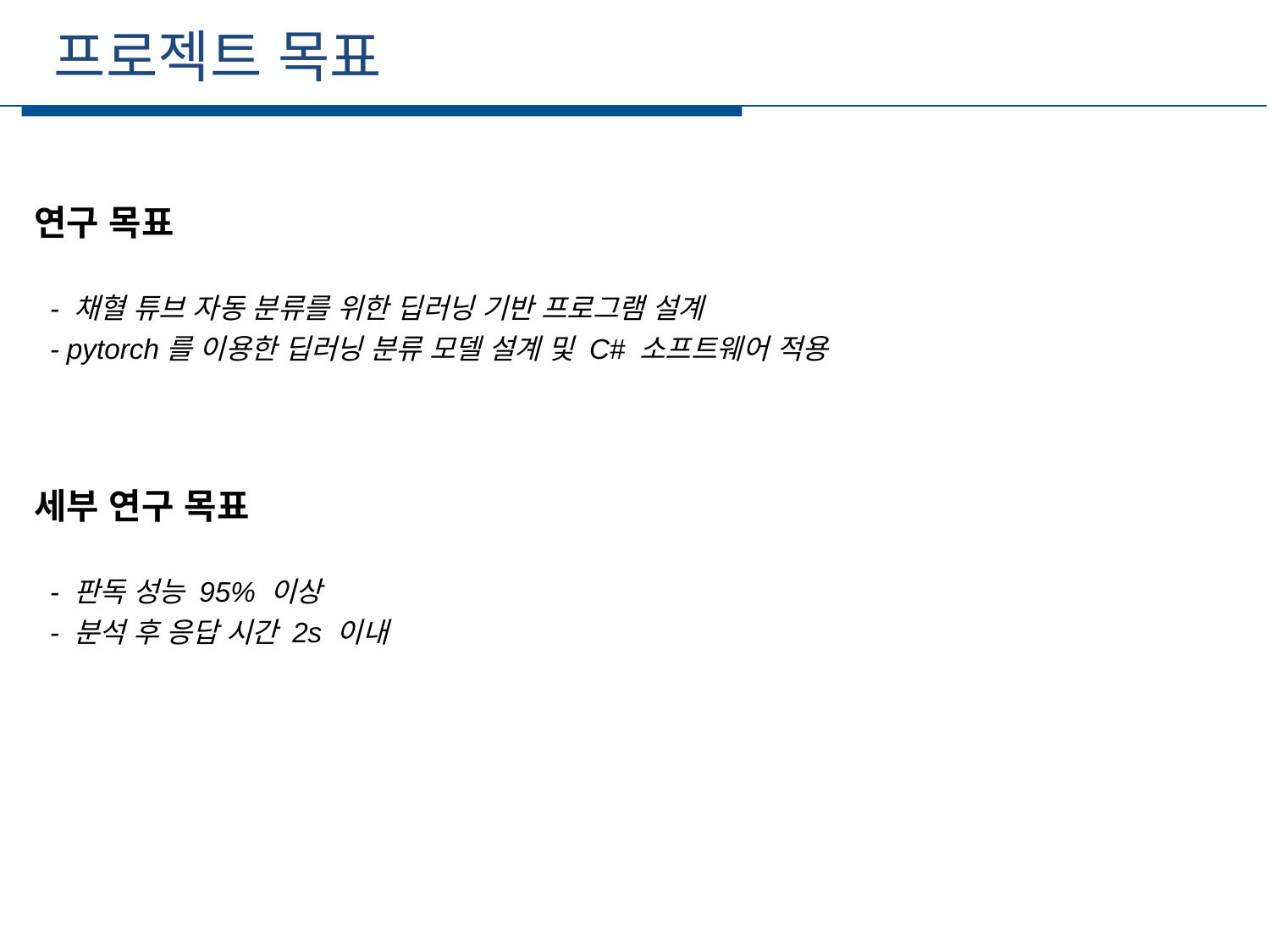

프로젝트 목표
세부일정

연구 목표

  - 채혈 튜브 자동 분류를 위한 딥러닝 기반 프로그램 설계
  - pytorch를 이용한 딥러닝 분류 모델 설계 및 C# 소프트웨어 적용

세부 연구 목표

  - 판독 성능 95% 이상
  - 분석 후 응답 시간 2s 이내